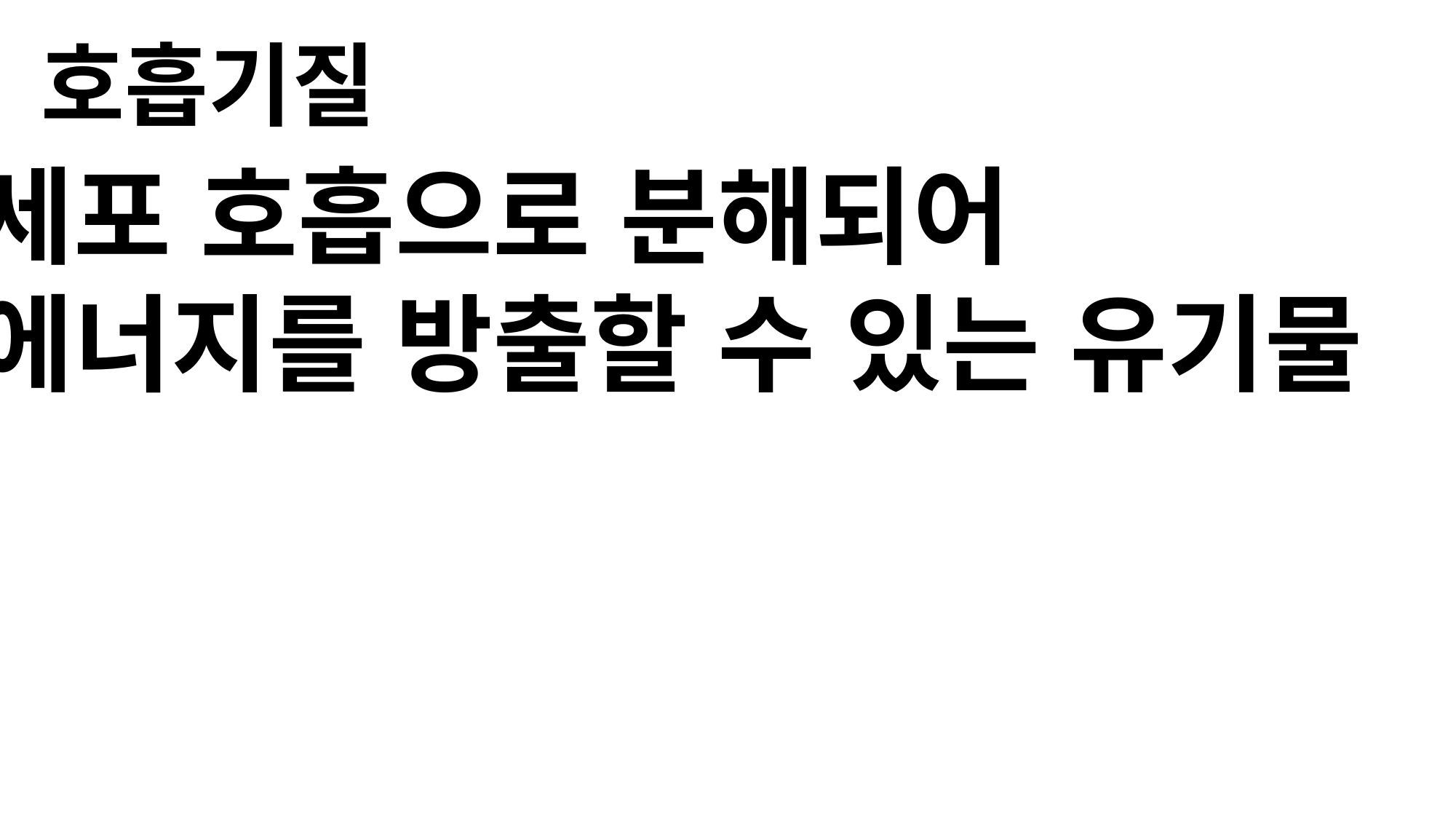

호흡기질
세포 호흡으로 분해되어
에너지를 방출할 수 있는 유기물